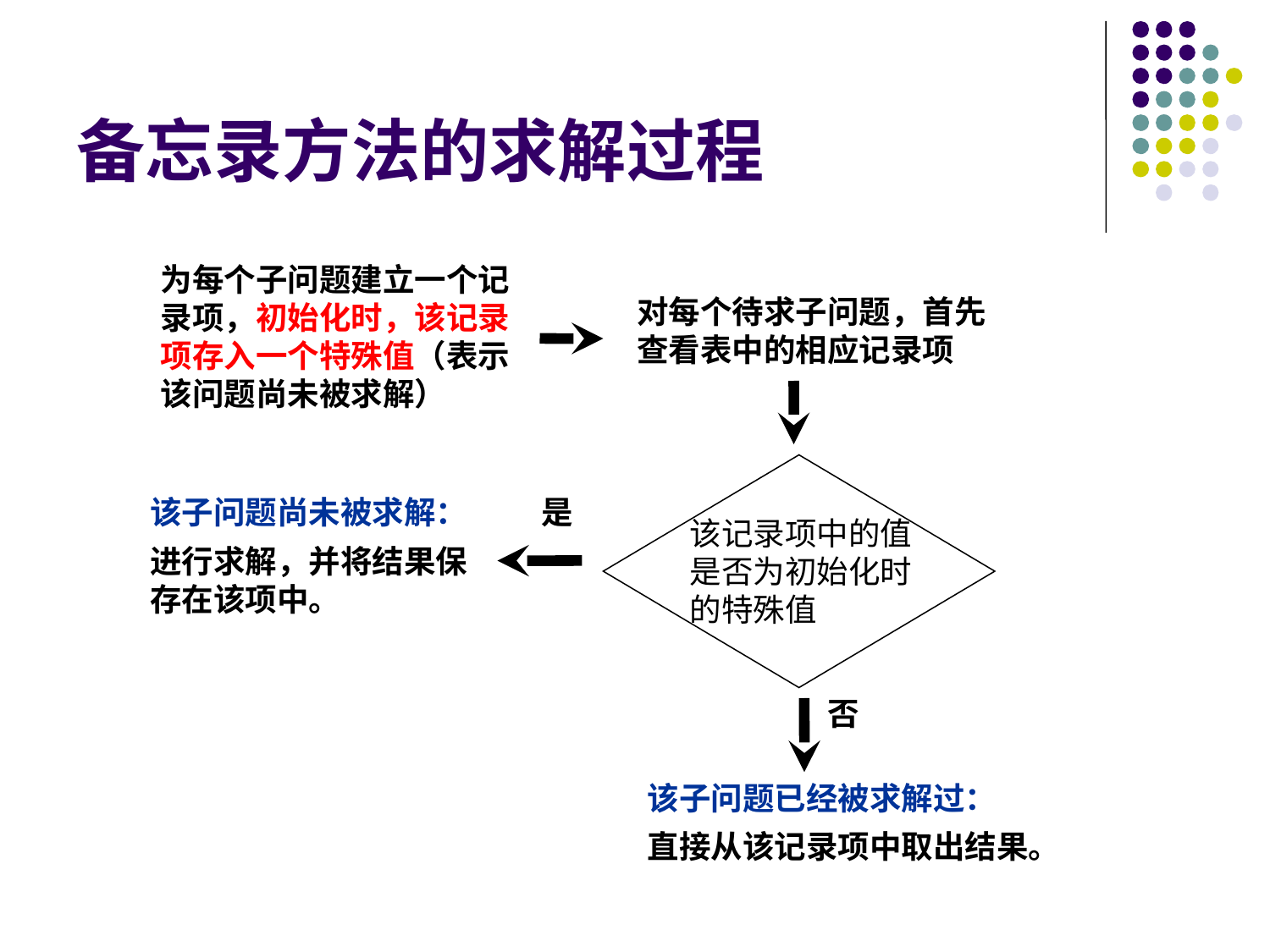

# 备忘录方法的求解过程
为每个子问题建立一个记录项，初始化时，该记录项存入一个特殊值（表示该问题尚未被求解）
对每个待求子问题，首先查看表中的相应记录项

该记录项中的值是否为初始化时的特殊值
该子问题尚未被求解：
进行求解，并将结果保存在该项中。
是

否

该子问题已经被求解过：
直接从该记录项中取出结果。